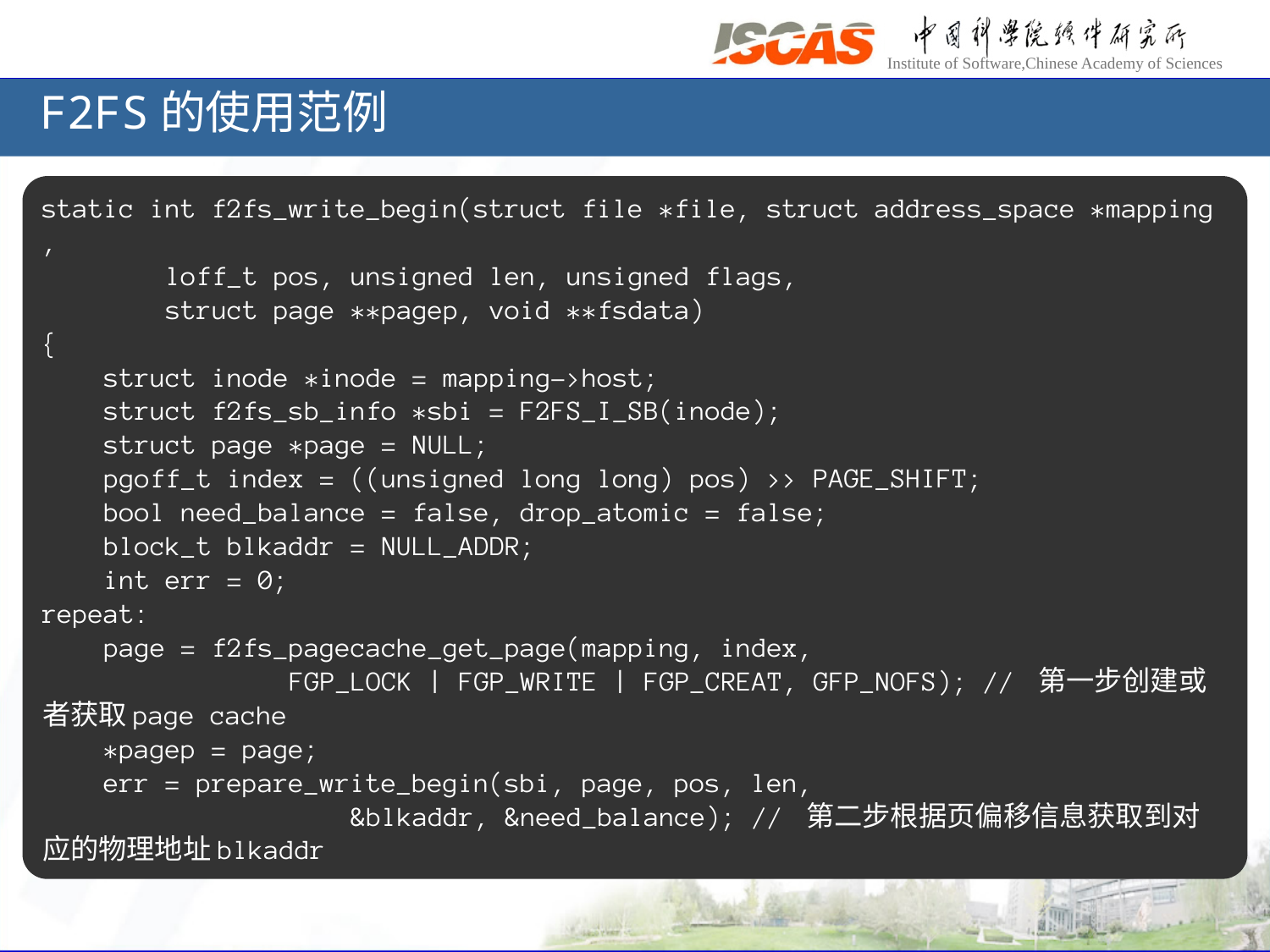

# F2FS的使用范例
static int f2fs_write_begin(struct file *file, struct address_space *mapping,
        loff_t pos, unsigned len, unsigned flags,
        struct page **pagep, void **fsdata)
{
    struct inode *inode = mapping->host;
    struct f2fs_sb_info *sbi = F2FS_I_SB(inode);
    struct page *page = NULL;
    pgoff_t index = ((unsigned long long) pos) >> PAGE_SHIFT;
    bool need_balance = false, drop_atomic = false;
    block_t blkaddr = NULL_ADDR;
    int err = 0;
repeat:
    page = f2fs_pagecache_get_page(mapping, index,
                FGP_LOCK | FGP_WRITE | FGP_CREAT, GFP_NOFS); // 第一步创建或者获取page cache
    *pagep = page;
    err = prepare_write_begin(sbi, page, pos, len,
                    &blkaddr, &need_balance); // 第二步根据页偏移信息获取到对应的物理地址blkaddr